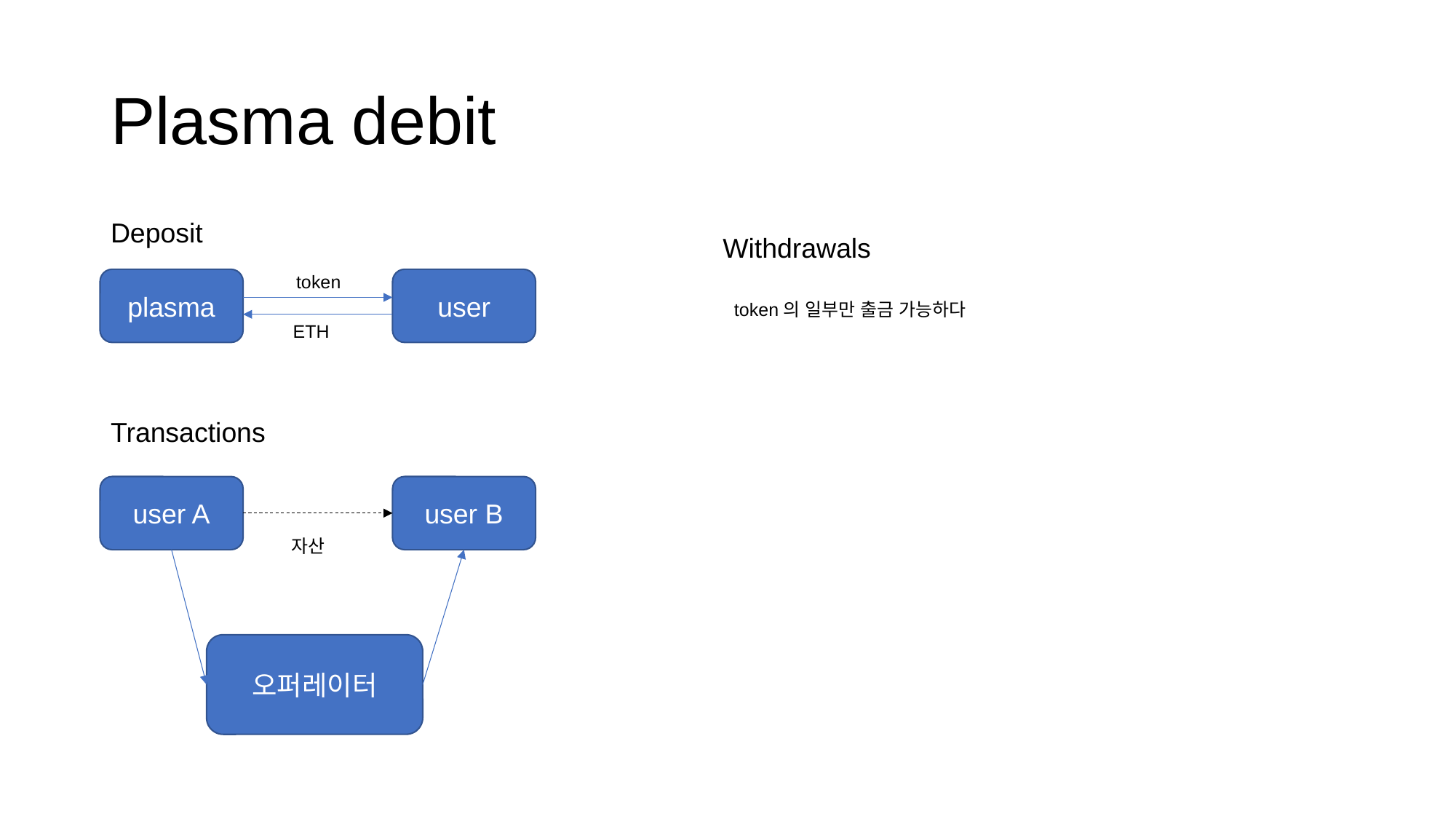

# Plasma debit
Deposit
Withdrawals
token
user
plasma
token의 일부만 출금 가능하다
ETH
Transactions
user A
user B
자산
오퍼레이터